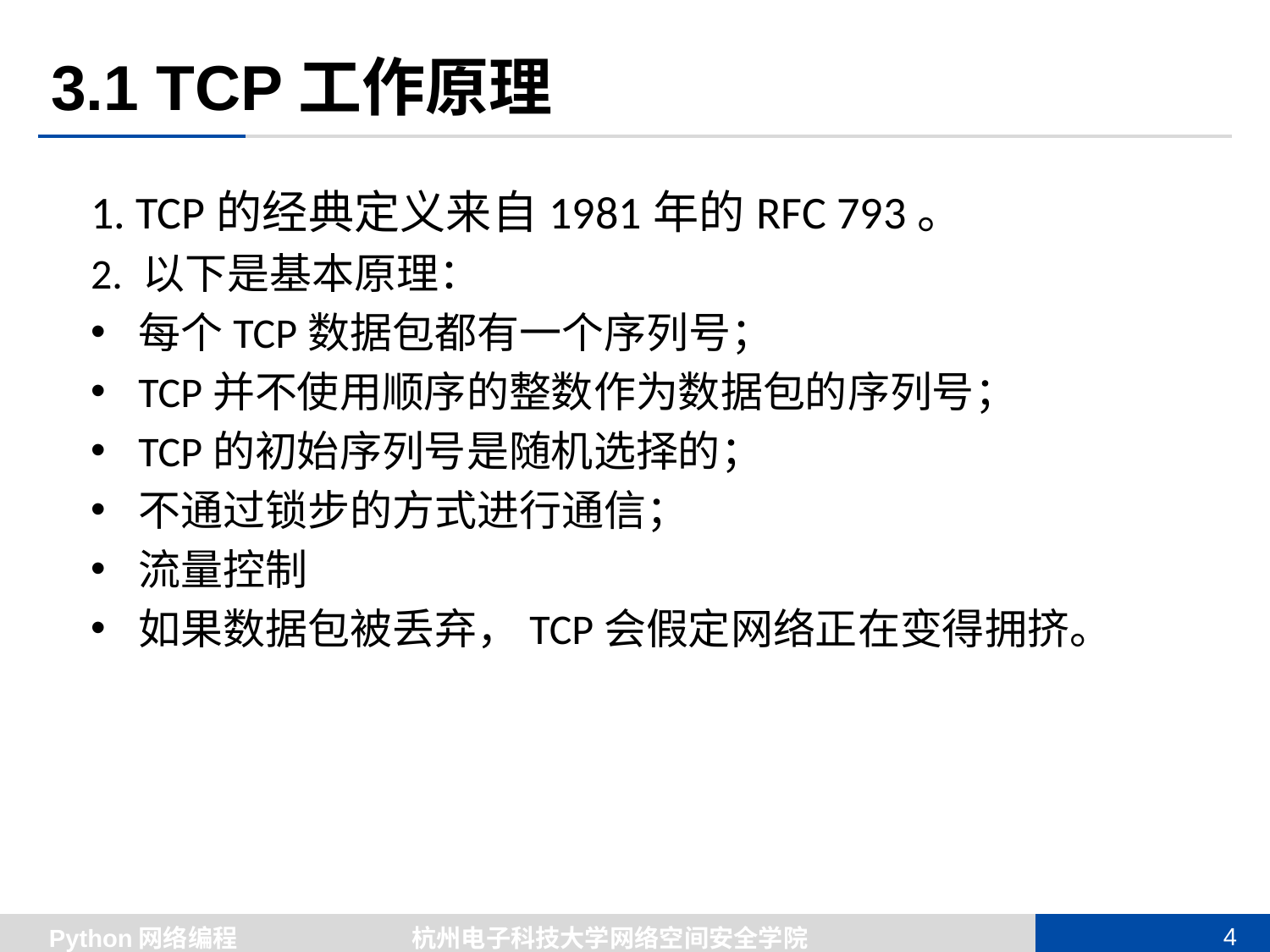

# 3.1 TCP工作原理
1. TCP的经典定义来自1981年的RFC 793。
2. 以下是基本原理：
每个TCP数据包都有一个序列号；
TCP并不使用顺序的整数作为数据包的序列号；
TCP的初始序列号是随机选择的；
不通过锁步的方式进行通信；
流量控制
如果数据包被丢弃，TCP会假定网络正在变得拥挤。